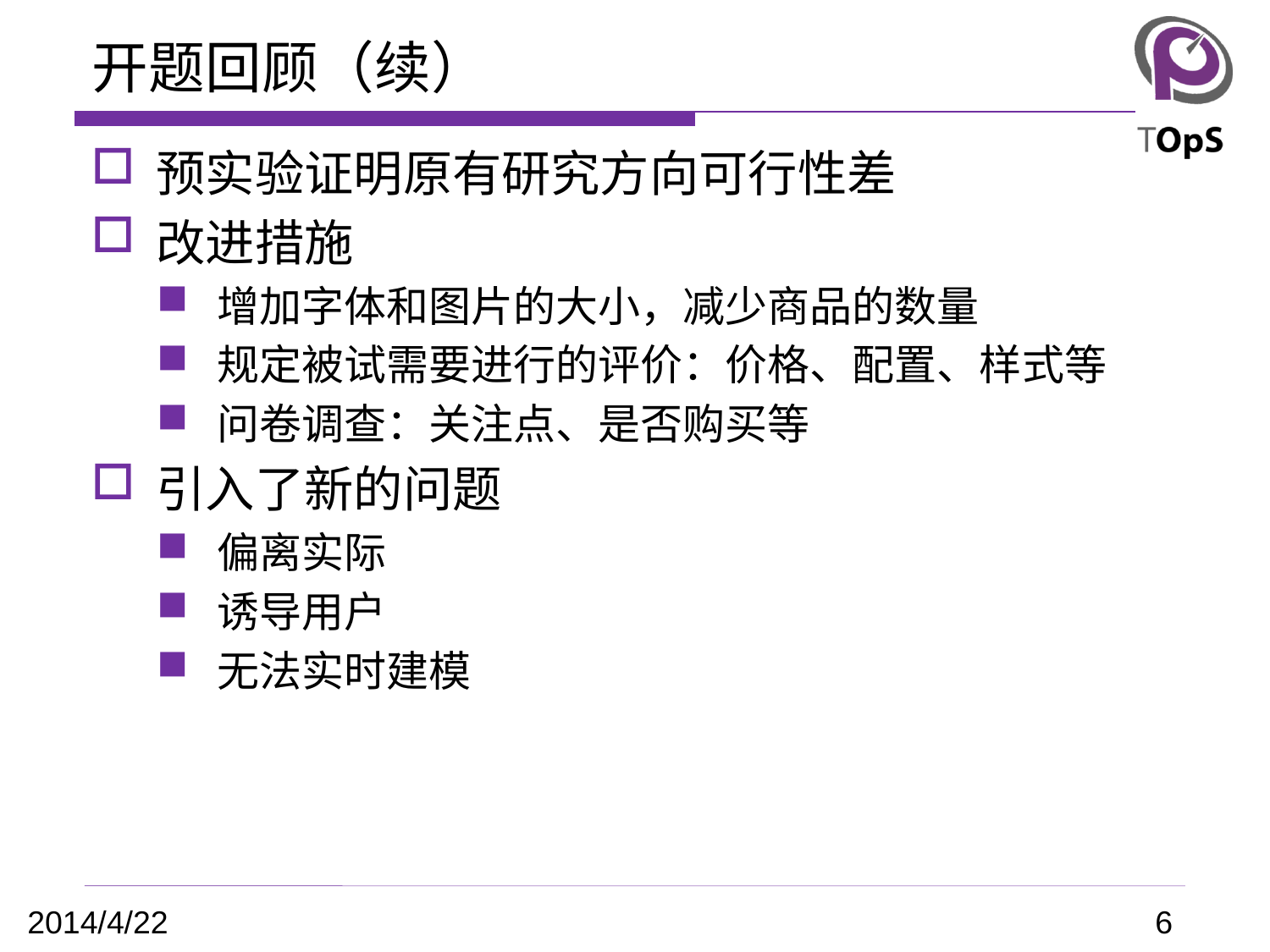

# 开题回顾（续）
预实验证明原有研究方向可行性差
改进措施
增加字体和图片的大小，减少商品的数量
规定被试需要进行的评价：价格、配置、样式等
问卷调查：关注点、是否购买等
引入了新的问题
偏离实际
诱导用户
无法实时建模

6
2014/4/22